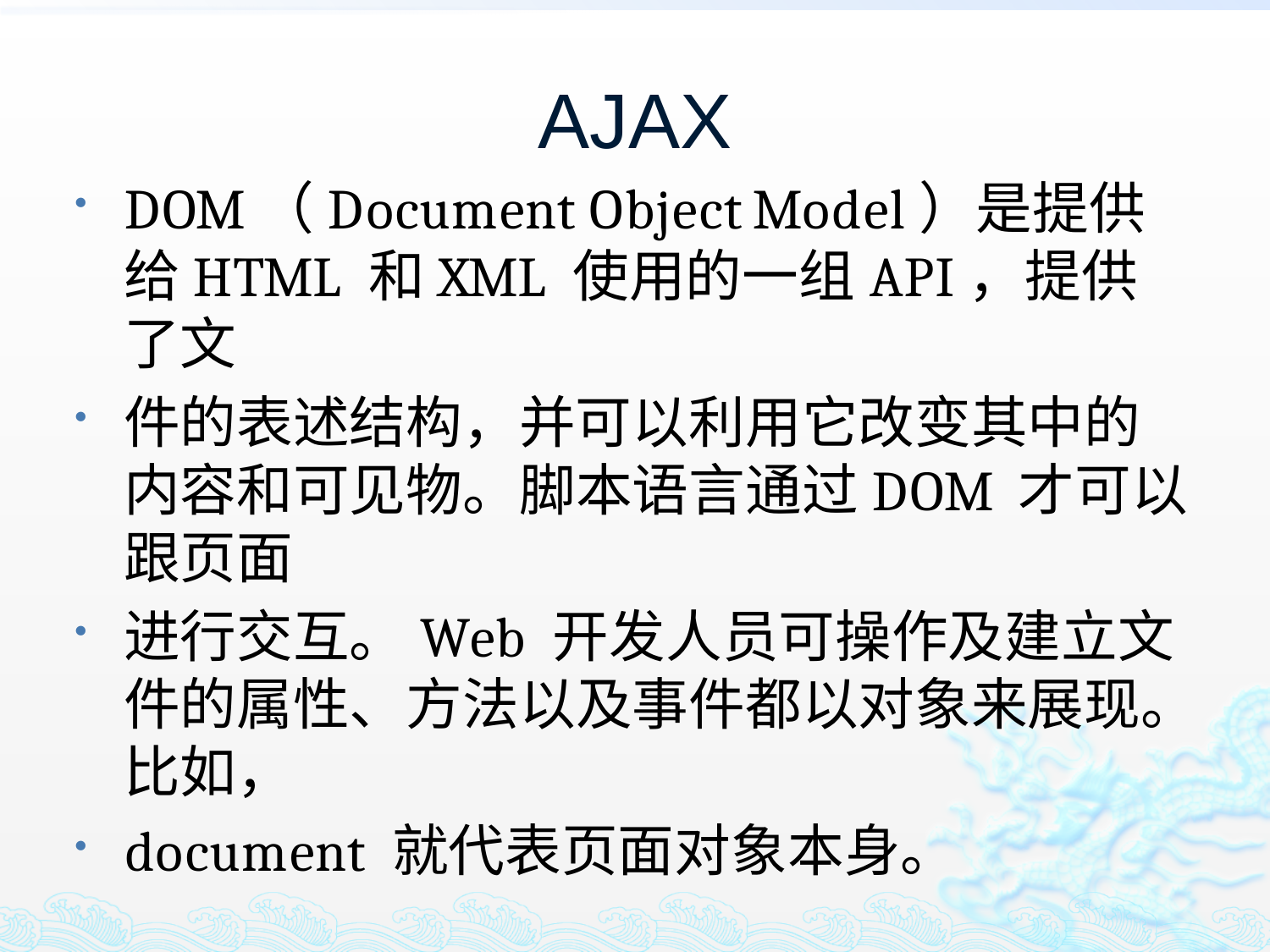

# AJAX
DOM（Document Object Model）是提供给HTML 和XML 使用的一组API，提供了文
件的表述结构，并可以利用它改变其中的内容和可见物。脚本语言通过DOM 才可以跟页面
进行交互。Web 开发人员可操作及建立文件的属性、方法以及事件都以对象来展现。比如，
document 就代表页面对象本身。